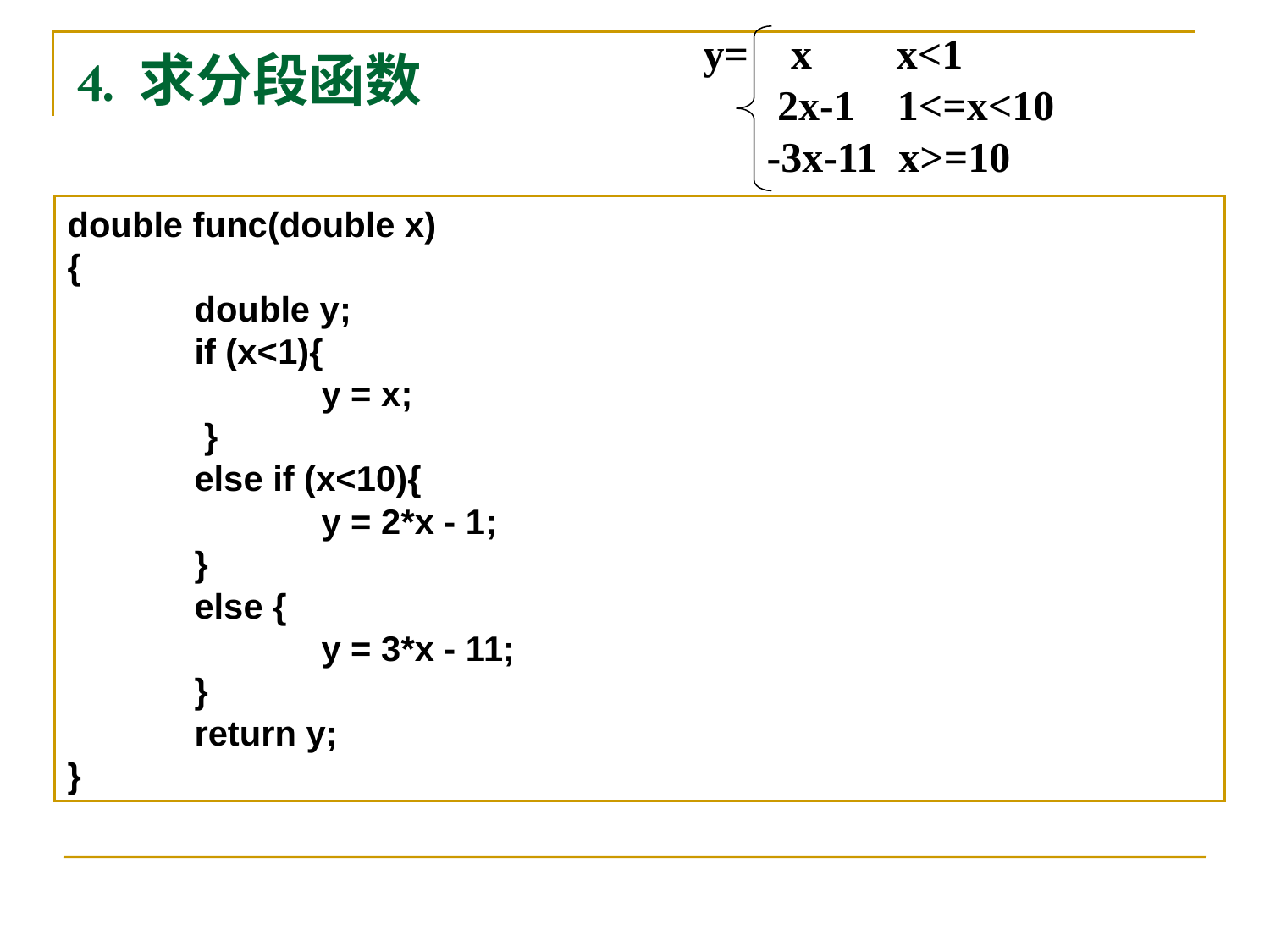

y=    x        x<1
                 2x-1    1<=x<10
                -3x-11  x>=10

# 4. 求分段函数
double func(double x)
{
	double y;
	if (x<1){
		y = x;
	 }
	else if (x<10){
       		y = 2*x - 1;
	}
	else {
		y = 3*x - 11;
	}
	return y;
}